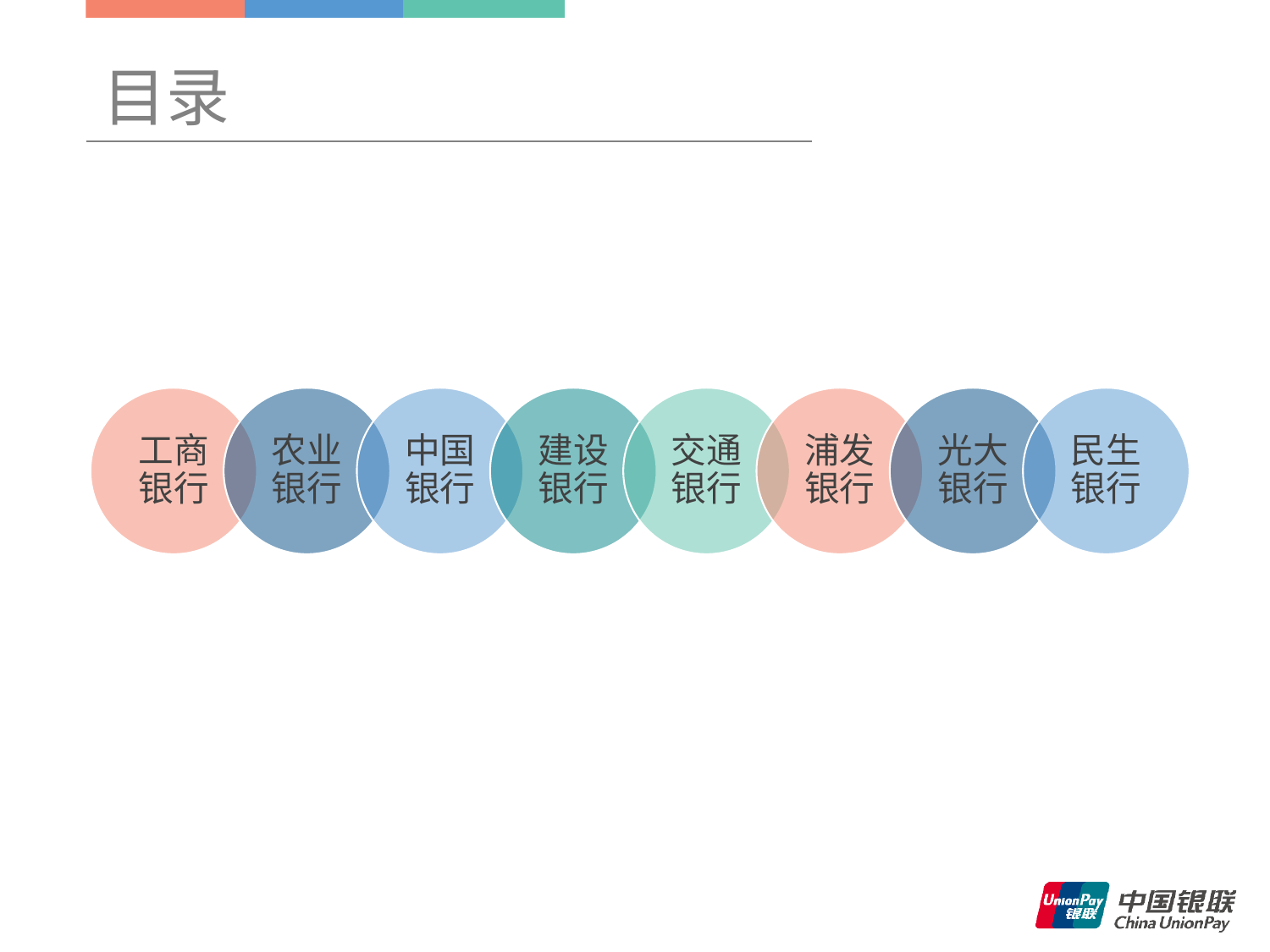

目录
工商银行
农业银行
中国银行
建设银行
交通银行
浦发银行
光大银行
民生银行